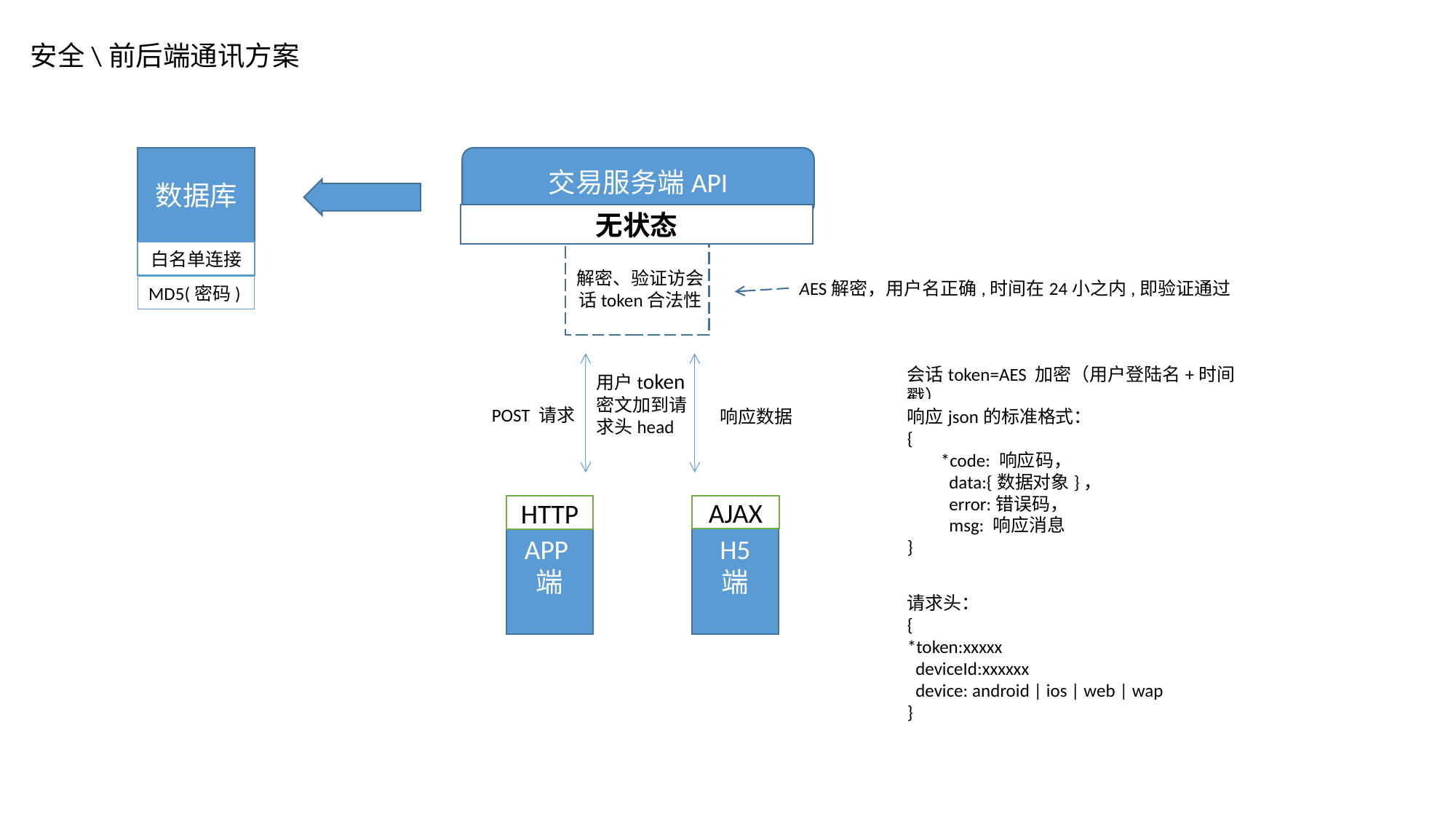

安全\前后端通讯方案
数据库
交易服务端API
无状态

解密、验证访会话token合法性

白名单连接
AES解密，用户名正确,时间在24小之内,即验证通过
MD5(密码)
会话token=AES 加密（用户登陆名+时间戳）
用户token密文加到请求头head
POST 请求
响应数据
响应json的标准格式：
{
        *code: 响应码，
          data:{数据对象}，
          error:错误码，
          msg: 响应消息
}
APP端
H5
端
AJAX
HTTP
请求头：
{
*token:xxxxx
  deviceId:xxxxxx
  device: android | ios | web | wap
}